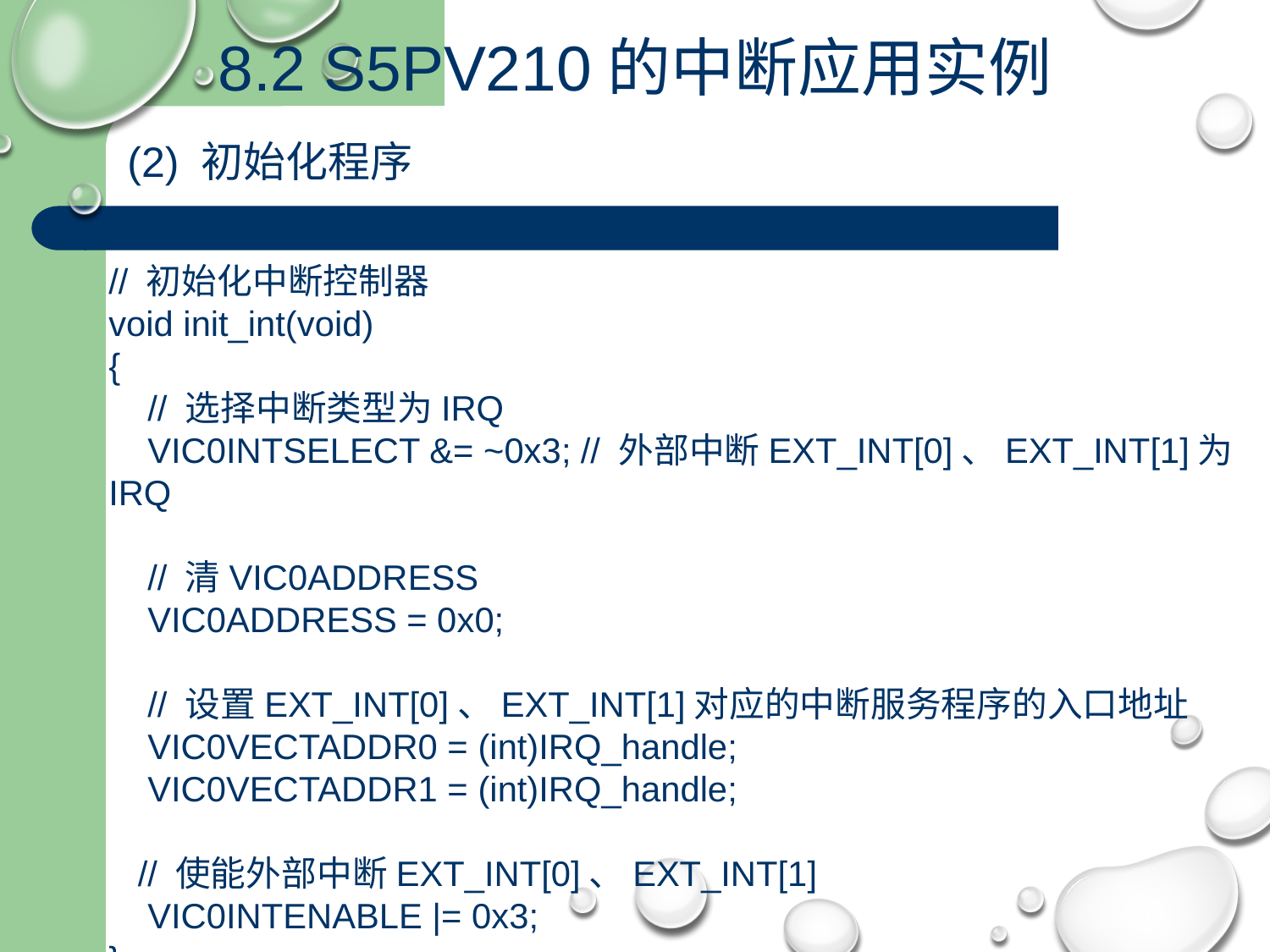

8.2 S5PV210的中断应用实例
(2) 初始化程序
// 初始化中断控制器
void init_int(void)
{
    // 选择中断类型为IRQ
    VIC0INTSELECT &= ~0x3; // 外部中断EXT_INT[0]、EXT_INT[1]为IRQ

    // 清VIC0ADDRESS
    VIC0ADDRESS = 0x0;

    // 设置EXT_INT[0]、EXT_INT[1]对应的中断服务程序的入口地址
    VIC0VECTADDR0 = (int)IRQ_handle;
    VIC0VECTADDR1 = (int)IRQ_handle;

   // 使能外部中断EXT_INT[0]、EXT_INT[1]
    VIC0INTENABLE |= 0x3;
}